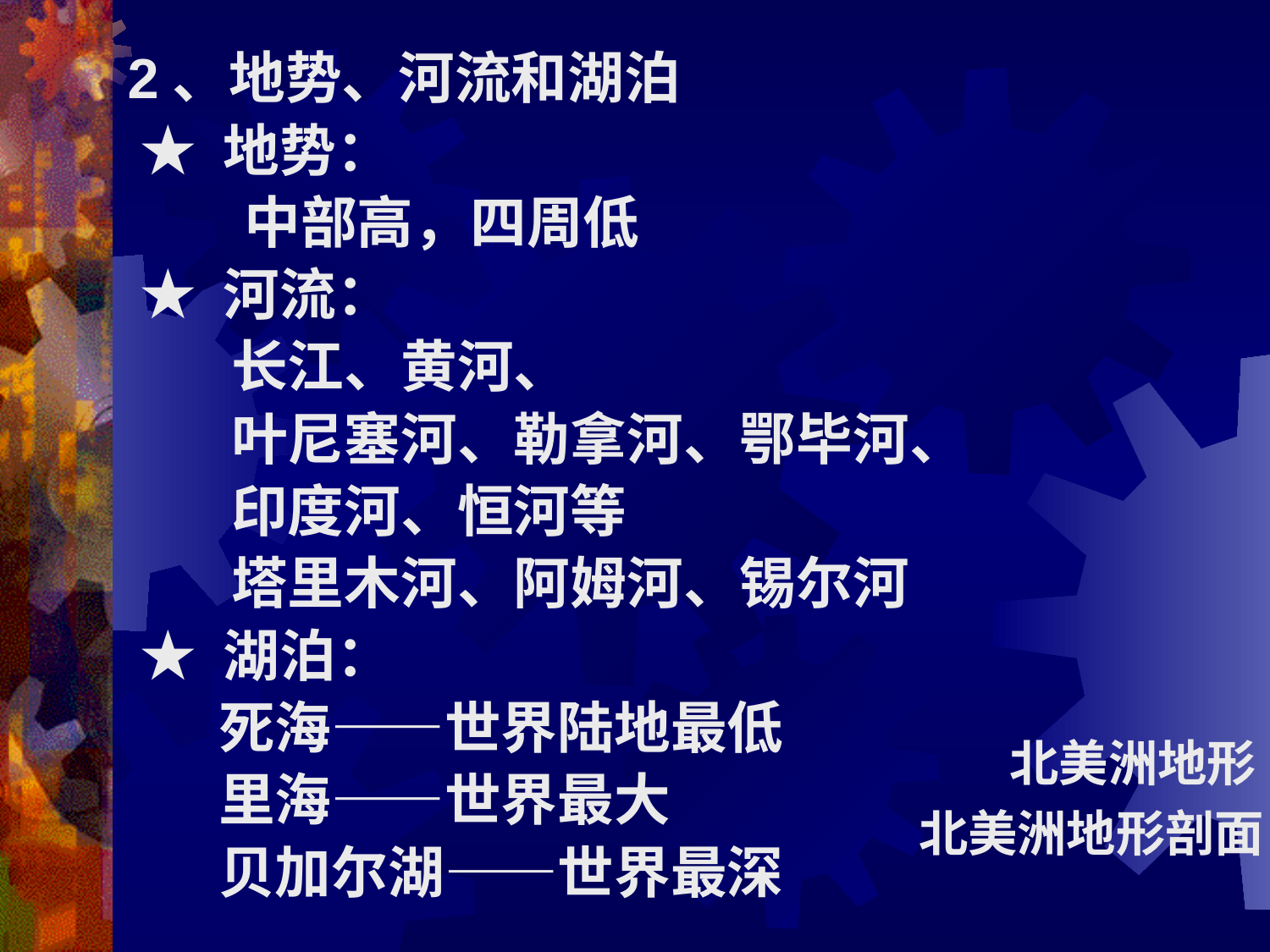

2、地势、河流和湖泊
 ★ 地势：
        中部高，四周低
 ★ 河流：
       长江、黄河、
       叶尼塞河、勒拿河、鄂毕河、
       印度河、恒河等
       塔里木河、阿姆河、锡尔河
 ★ 湖泊：
      死海——世界陆地最低
      里海——世界最大
      贝加尔湖——世界最深

北美洲地形
北美洲地形剖面